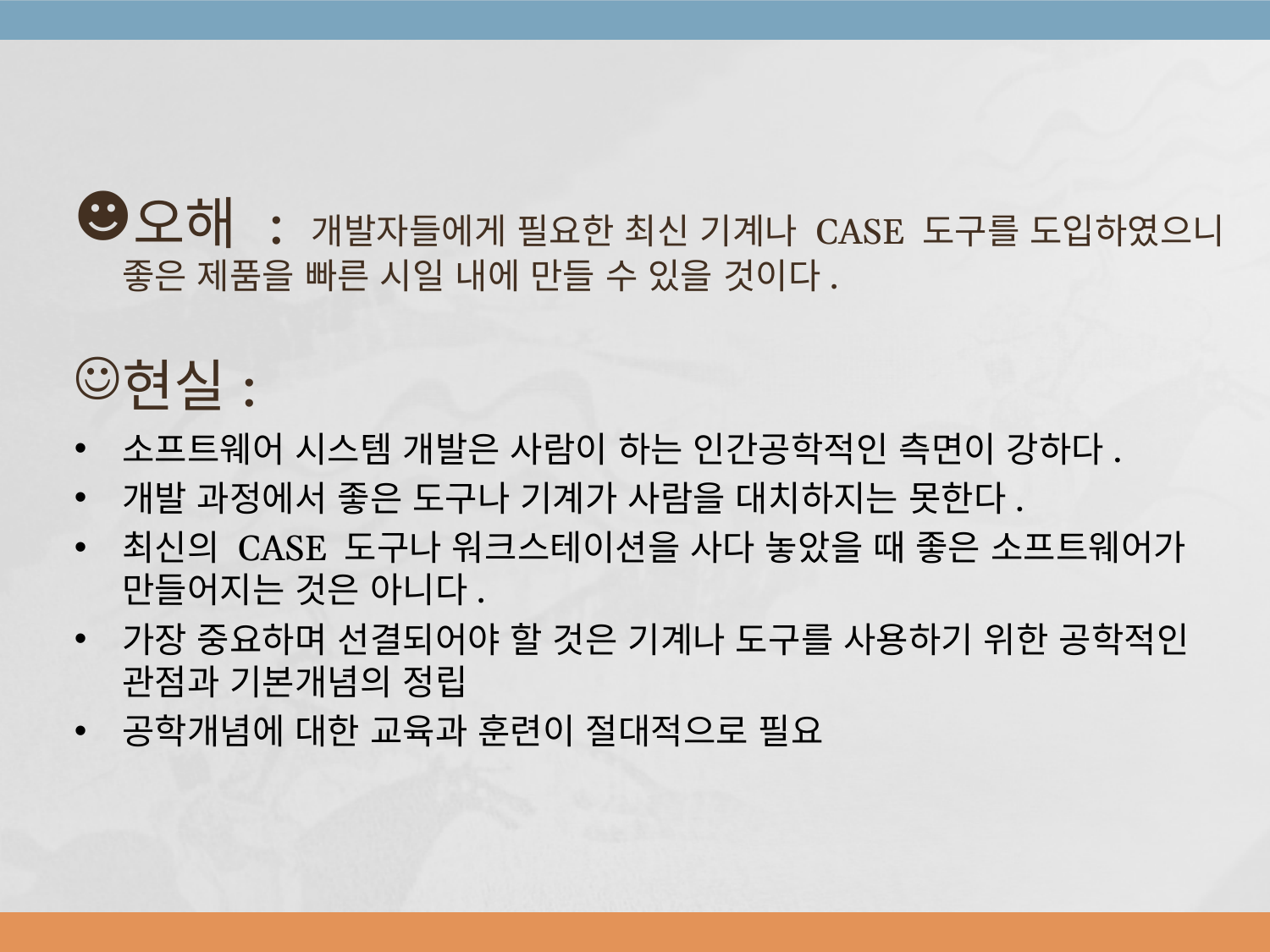

오해 : 개발자들에게 필요한 최신 기계나 CASE 도구를 도입하였으니 좋은 제품을 빠른 시일 내에 만들 수 있을 것이다.

현실:
소프트웨어 시스템 개발은 사람이 하는 인간공학적인 측면이 강하다.
개발 과정에서 좋은 도구나 기계가 사람을 대치하지는 못한다.
최신의 CASE 도구나 워크스테이션을 사다 놓았을 때 좋은 소프트웨어가 만들어지는 것은 아니다.
가장 중요하며 선결되어야 할 것은 기계나 도구를 사용하기 위한 공학적인 관점과 기본개념의 정립
공학개념에 대한 교육과 훈련이 절대적으로 필요